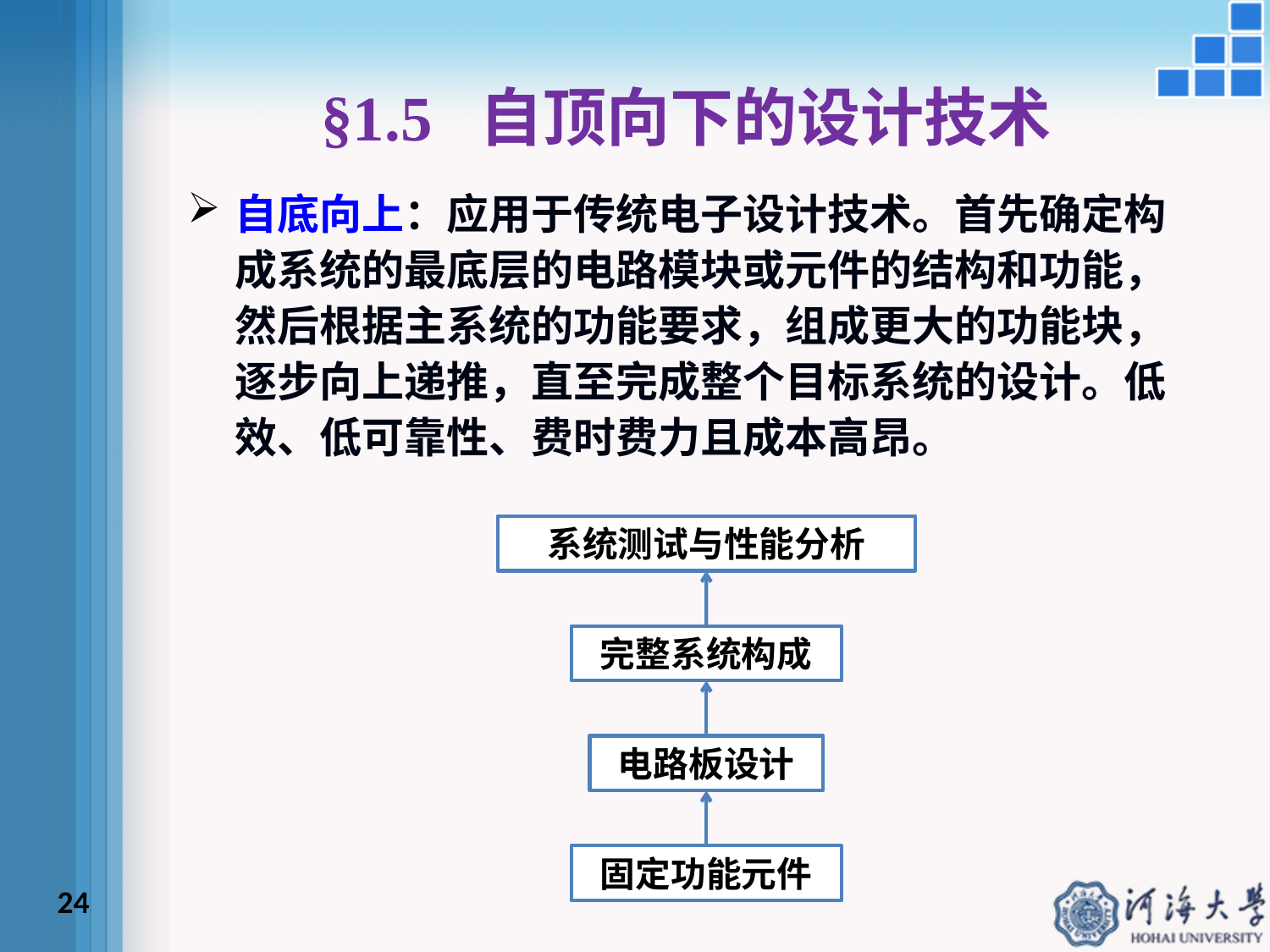

# §1.5  自顶向下的设计技术
自底向上：应用于传统电子设计技术。首先确定构成系统的最底层的电路模块或元件的结构和功能，然后根据主系统的功能要求，组成更大的功能块，逐步向上递推，直至完成整个目标系统的设计。低效、低可靠性、费时费力且成本高昂。
系统测试与性能分析
完整系统构成
电路板设计
固定功能元件
24